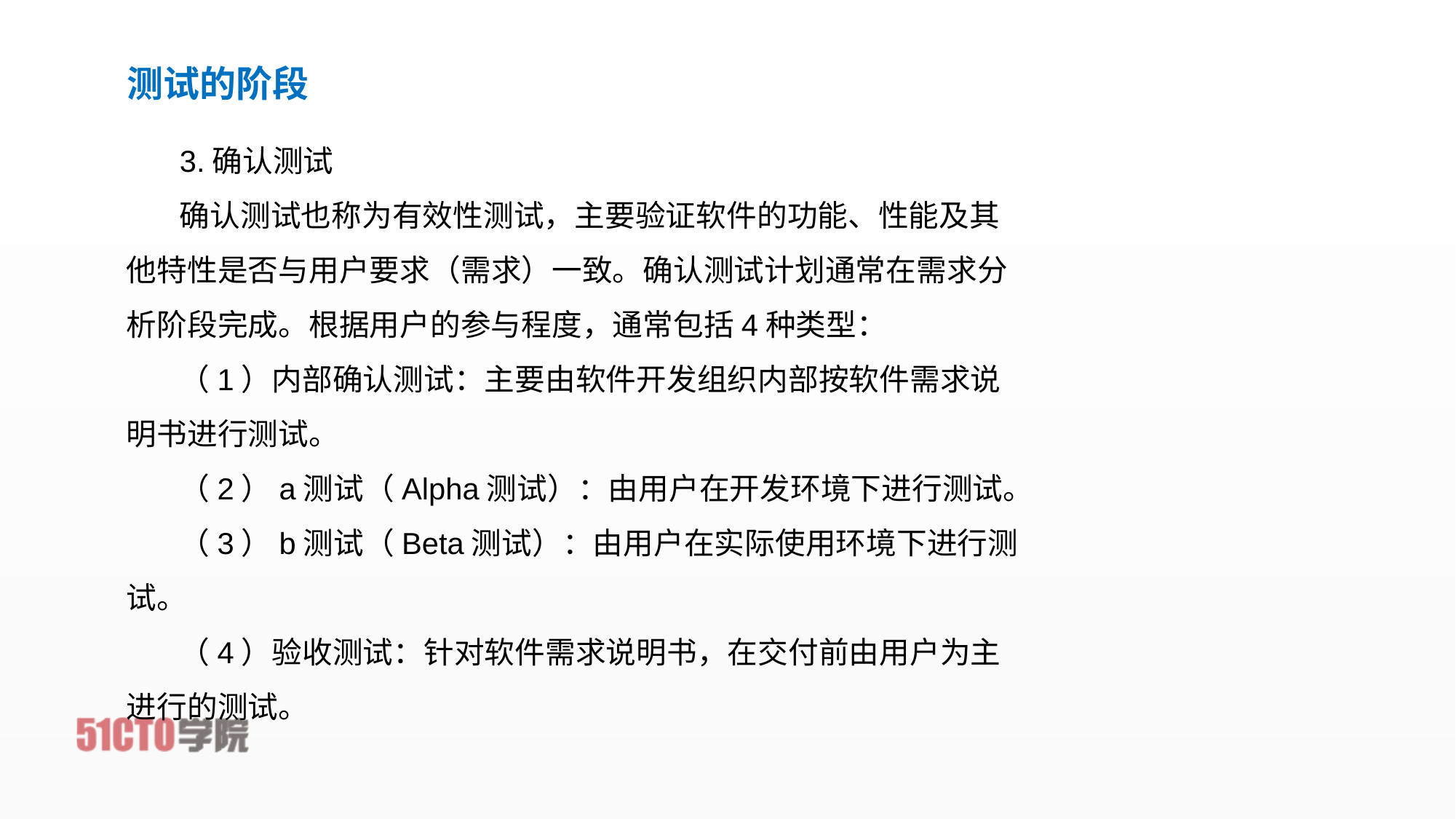

# 测试的阶段
3.确认测试
确认测试也称为有效性测试，主要验证软件的功能、性能及其他特性是否与用户要求（需求）一致。确认测试计划通常在需求分析阶段完成。根据用户的参与程度，通常包括4种类型：
（1）内部确认测试：主要由软件开发组织内部按软件需求说明书进行测试。
（2）a测试（Alpha测试）：由用户在开发环境下进行测试。
（3）b测试（Beta测试）：由用户在实际使用环境下进行测试。
（4）验收测试：针对软件需求说明书，在交付前由用户为主进行的测试。